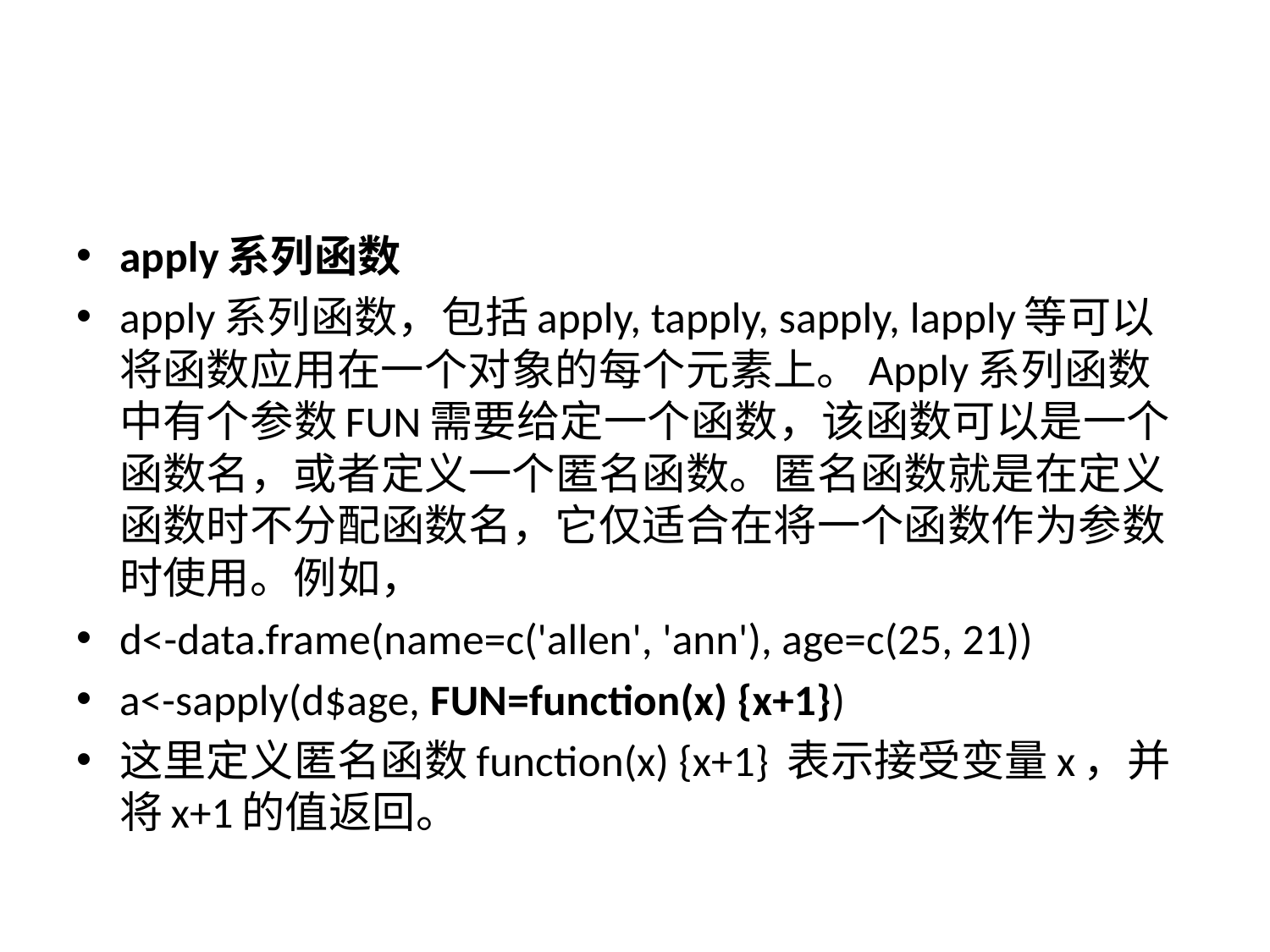

#
apply系列函数
apply系列函数，包括apply, tapply, sapply, lapply等可以将函数应用在一个对象的每个元素上。Apply系列函数中有个参数FUN需要给定一个函数，该函数可以是一个函数名，或者定义一个匿名函数。匿名函数就是在定义函数时不分配函数名，它仅适合在将一个函数作为参数时使用。例如，
d<-data.frame(name=c('allen', 'ann'), age=c(25, 21))
a<-sapply(d$age, FUN=function(x) {x+1})
这里定义匿名函数function(x) {x+1} 表示接受变量x，并将x+1的值返回。